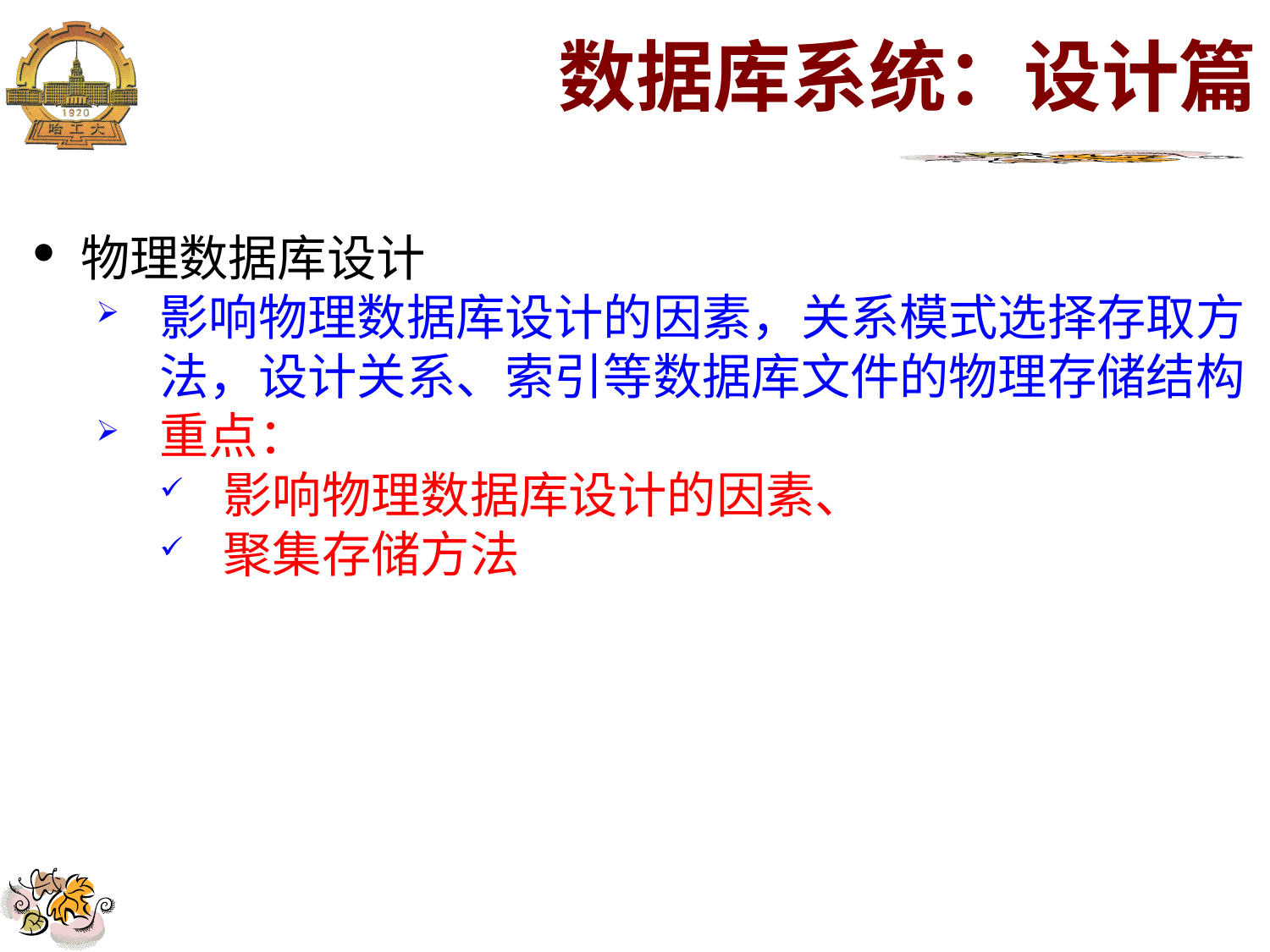

数据库系统：设计篇
物理数据库设计
影响物理数据库设计的因素，关系模式选择存取方法，设计关系、索引等数据库文件的物理存储结构
重点：
影响物理数据库设计的因素、
聚集存储方法